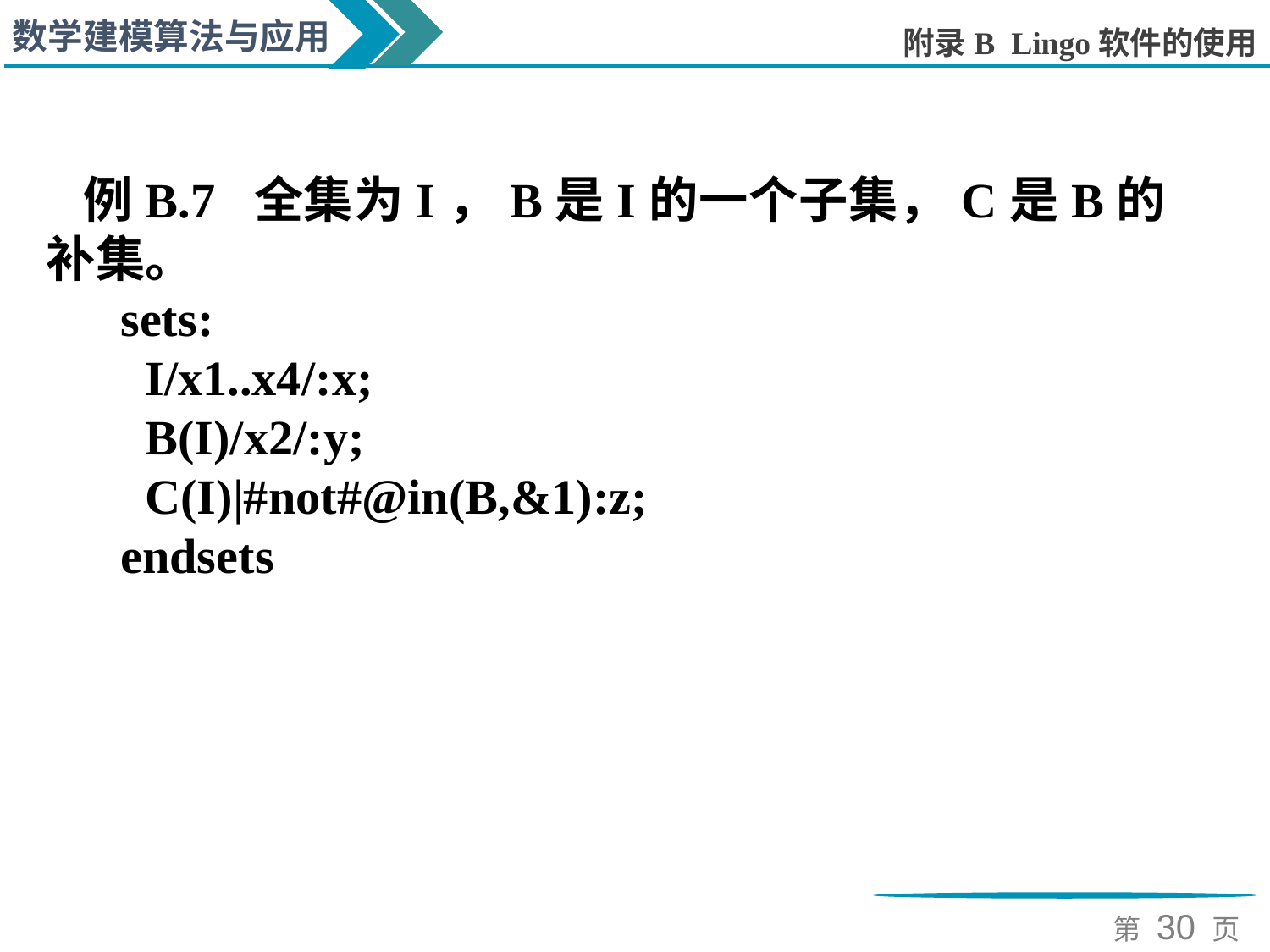

例B.7  全集为I，B是I的一个子集，C是B的补集。
sets:
  I/x1..x4/:x;
  B(I)/x2/:y;
  C(I)|#not#@in(B,&1):z;
endsets